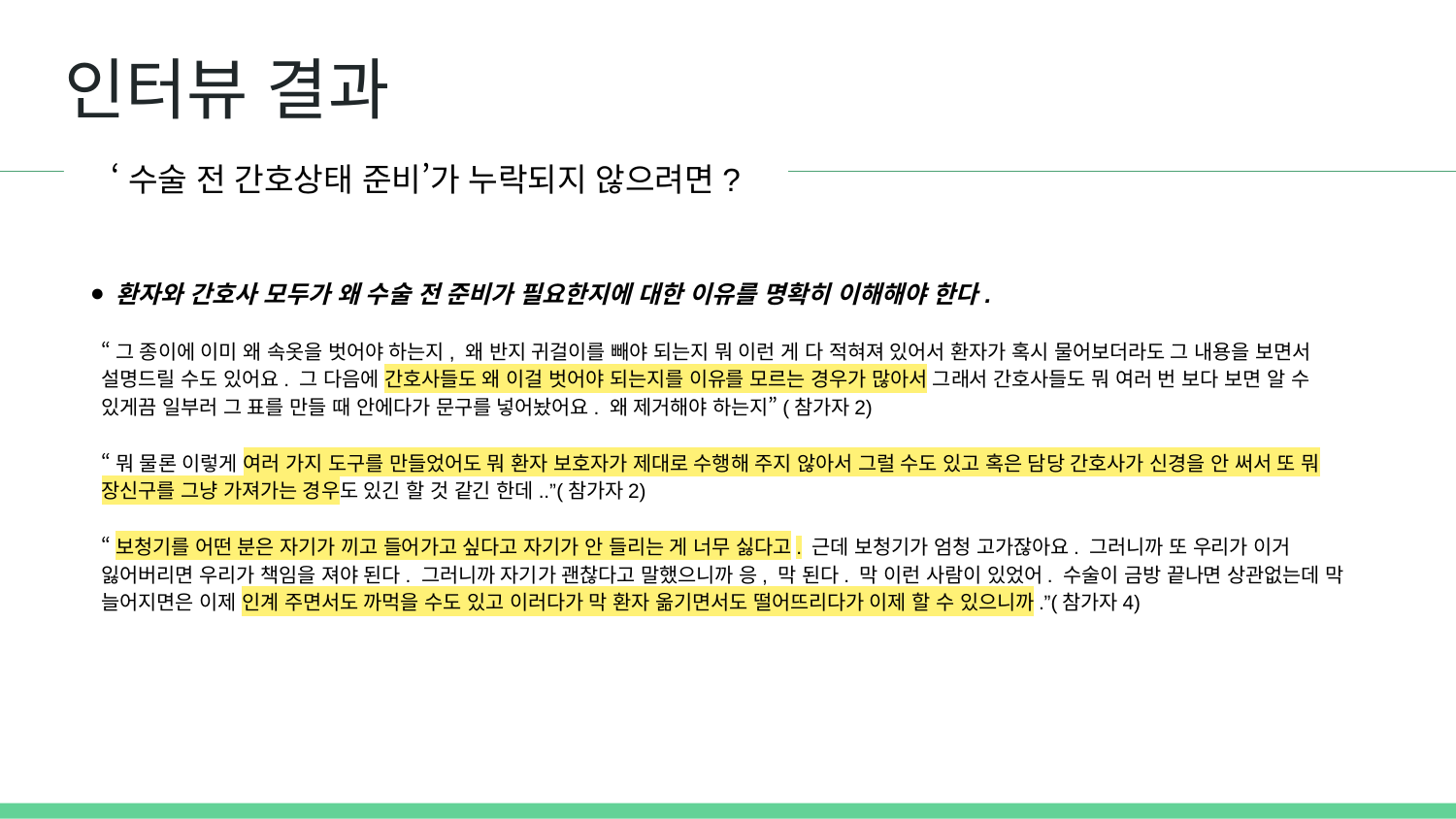

# 인터뷰 결과
‘수술 전 간호상태 준비’가 누락되지 않으려면?
환자와 간호사 모두가 왜 수술 전 준비가 필요한지에 대한 이유를 명확히 이해해야 한다.

“그 종이에 이미 왜 속옷을 벗어야 하는지, 왜 반지 귀걸이를 빼야 되는지 뭐 이런 게 다 적혀져 있어서 환자가 혹시 물어보더라도 그 내용을 보면서 설명드릴 수도 있어요. 그 다음에 간호사들도 왜 이걸 벗어야 되는지를 이유를 모르는 경우가 많아서 그래서 간호사들도 뭐 여러 번 보다 보면 알 수 있게끔 일부러 그 표를 만들 때 안에다가 문구를 넣어놨어요. 왜 제거해야 하는지”(참가자2)

“뭐 물론 이렇게 여러 가지 도구를 만들었어도 뭐 환자 보호자가 제대로 수행해 주지 않아서 그럴 수도 있고 혹은 담당 간호사가 신경을 안 써서 또 뭐 장신구를 그냥 가져가는 경우도 있긴 할 것 같긴 한데..”(참가자2)

“보청기를 어떤 분은 자기가 끼고 들어가고 싶다고 자기가 안 들리는 게 너무 싫다고. 근데 보청기가 엄청 고가잖아요. 그러니까 또 우리가 이거 잃어버리면 우리가 책임을 져야 된다. 그러니까 자기가 괜찮다고 말했으니까 응, 막 된다. 막 이런 사람이 있었어. 수술이 금방 끝나면 상관없는데 막 늘어지면은 이제 인계 주면서도 까먹을 수도 있고 이러다가 막 환자 옮기면서도 떨어뜨리다가 이제 할 수 있으니까.”(참가자4)